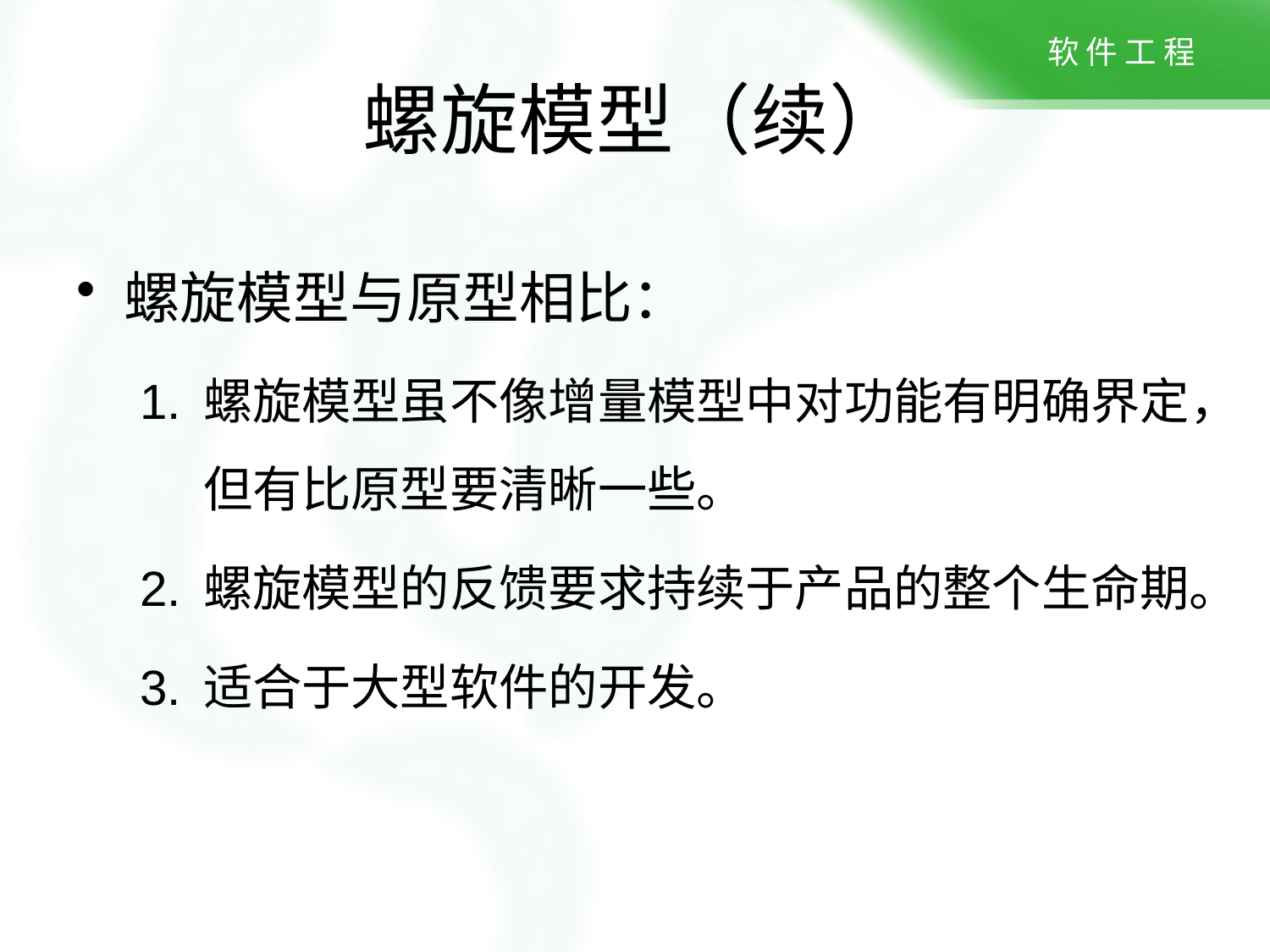

# 螺旋模型（续）
螺旋模型与原型相比：
螺旋模型虽不像增量模型中对功能有明确界定，但有比原型要清晰一些。
螺旋模型的反馈要求持续于产品的整个生命期。
适合于大型软件的开发。